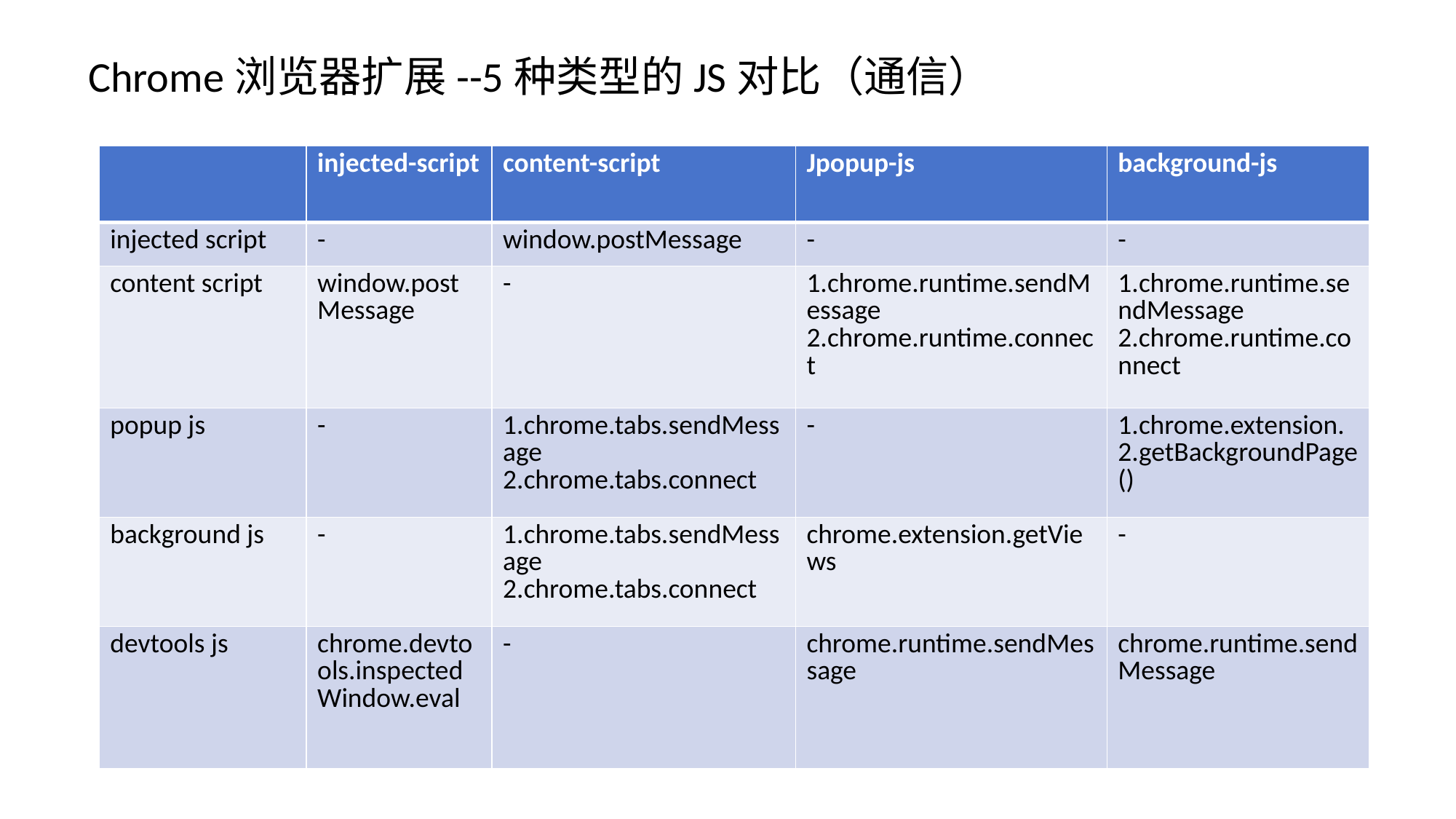

# Chrome浏览器扩展--5种类型的JS对比（通信）
|  | injected-script | content-script | Jpopup-js | background-js |
| --- | --- | --- | --- | --- |
| injected script | - | window.postMessage | - | - |
| content script | window.postMessage | - | 1.chrome.runtime.sendMessage 2.chrome.runtime.connect | 1.chrome.runtime.sendMessage 2.chrome.runtime.connect |
| popup js | - | 1.chrome.tabs.sendMessage 2.chrome.tabs.connect | - | 1.chrome.extension. 2.getBackgroundPage() |
| background js | - | 1.chrome.tabs.sendMessage 2.chrome.tabs.connect | chrome.extension.getViews | - |
| devtools js | chrome.devtools.inspectedWindow.eval | - | chrome.runtime.sendMessage | chrome.runtime.sendMessage |